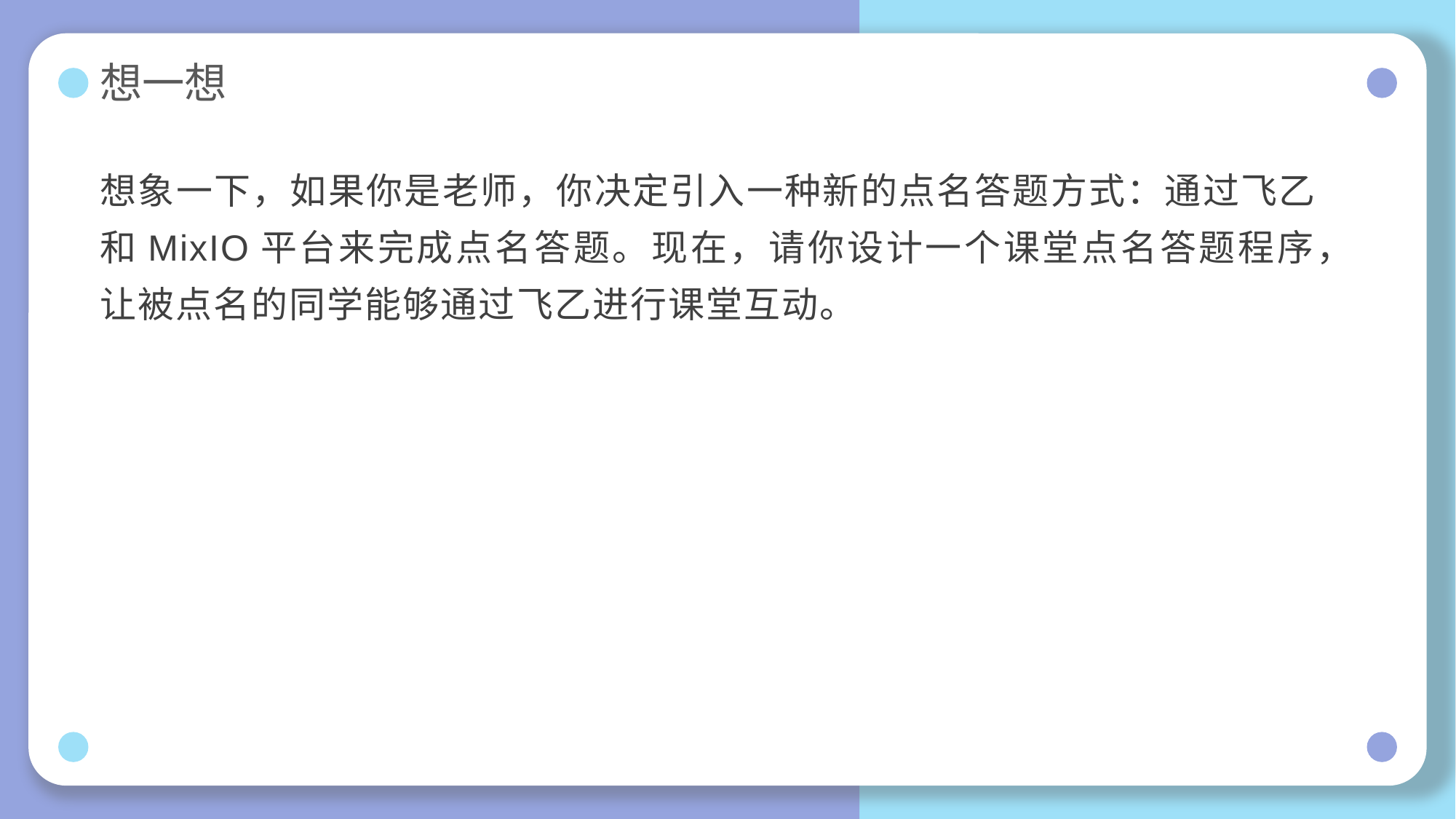

# 想一想
想象一下，如果你是老师，你决定引入一种新的点名答题方式：通过飞乙和MixIO平台来完成点名答题。现在，请你设计一个课堂点名答题程序，让被点名的同学能够通过飞乙进行课堂互动。